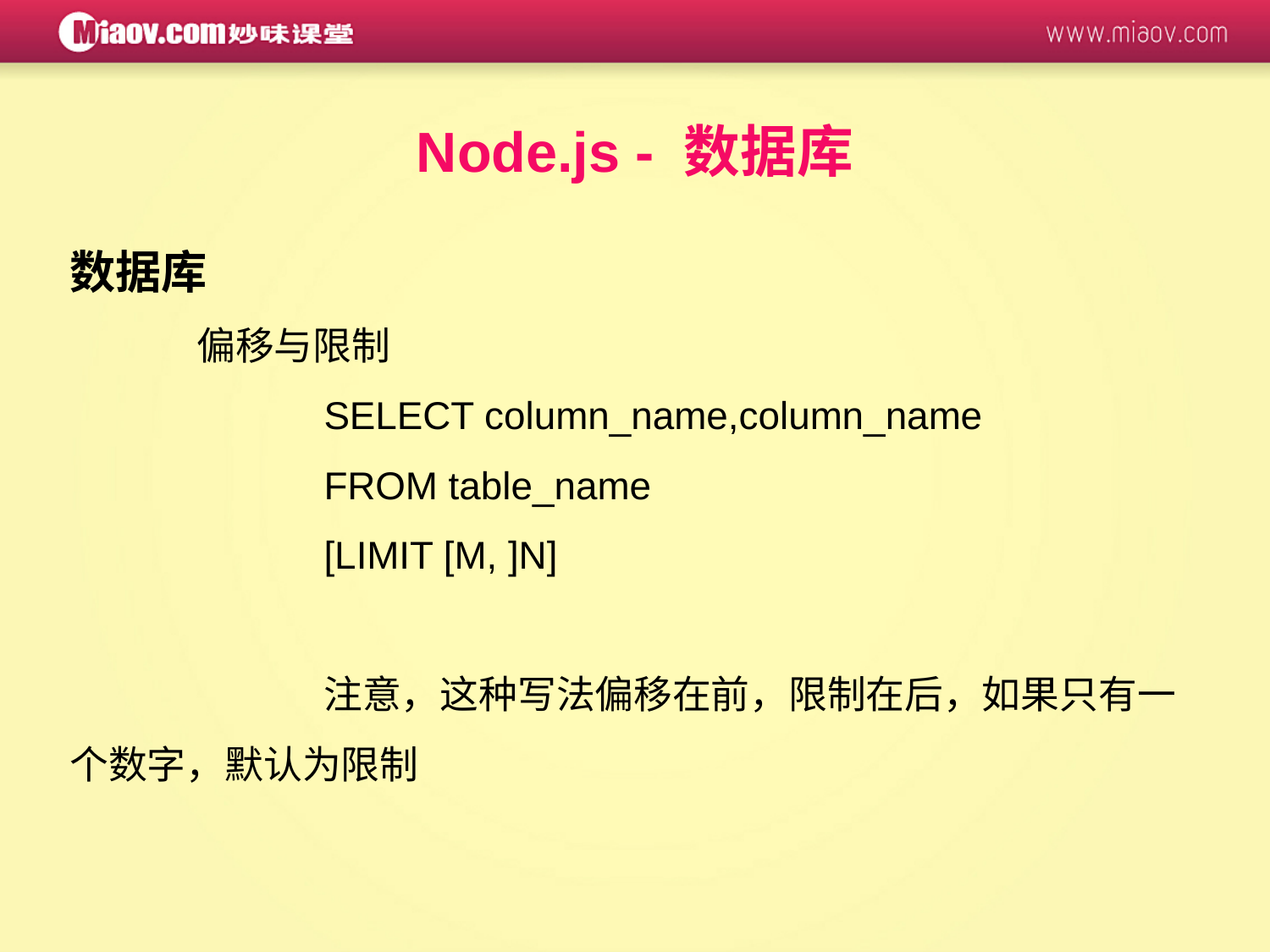

Node.js - 数据库
数据库
	偏移与限制
		SELECT column_name,column_name
		FROM table_name
		[LIMIT [M, ]N]

		注意，这种写法偏移在前，限制在后，如果只有一个数字，默认为限制